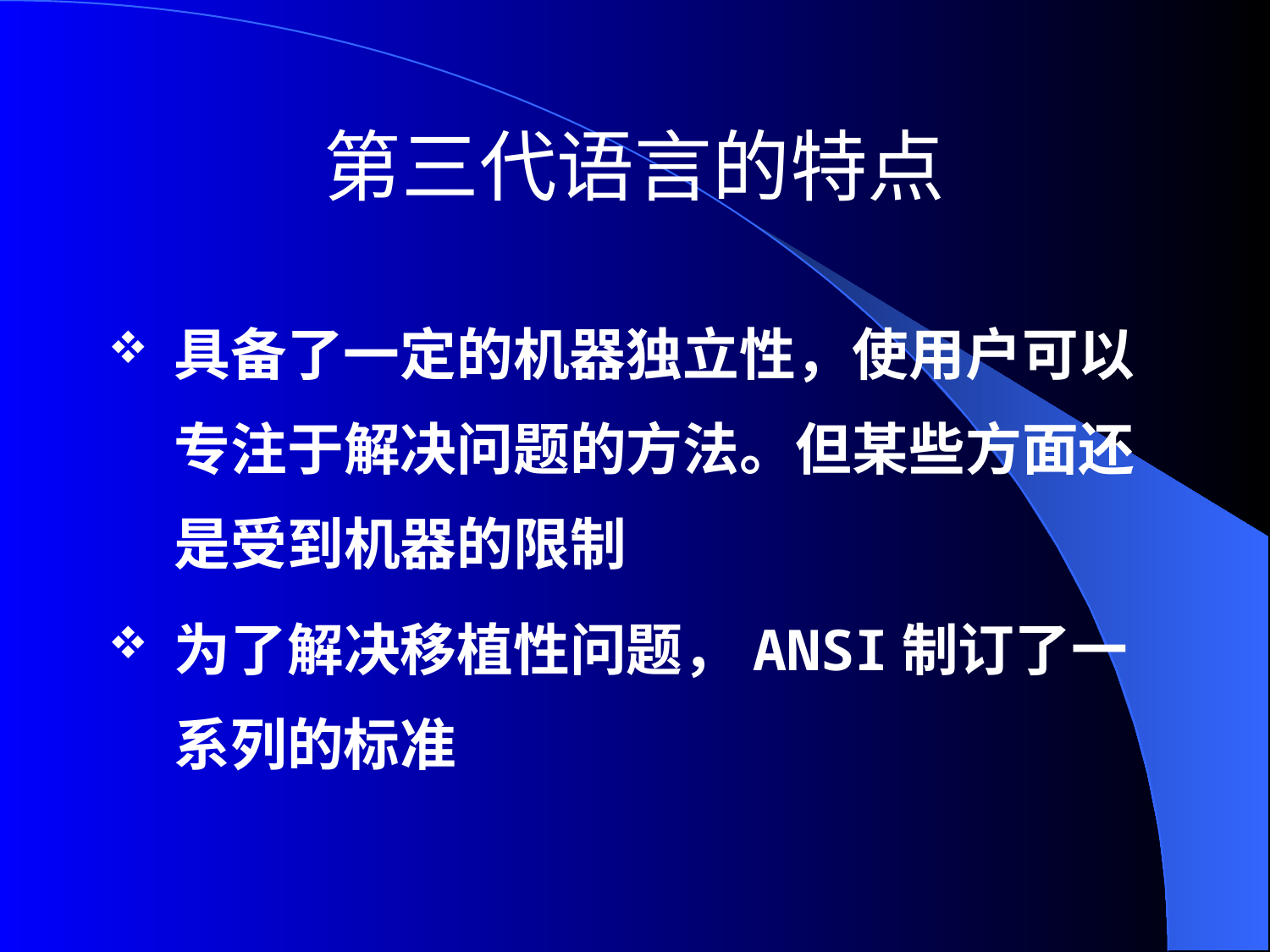

# 第三代语言的特点
具备了一定的机器独立性，使用户可以专注于解决问题的方法。但某些方面还是受到机器的限制
为了解决移植性问题，ANSI制订了一系列的标准